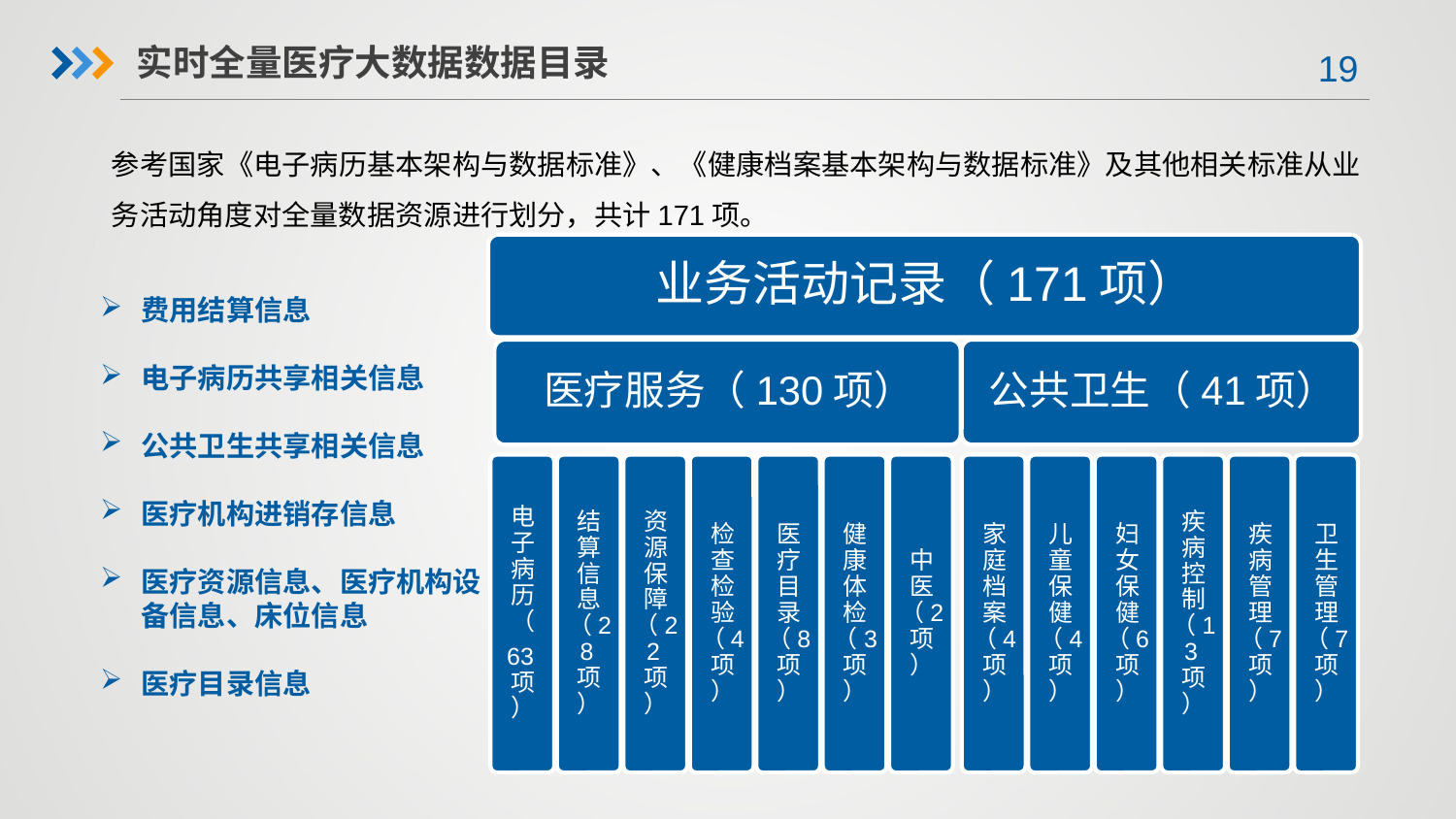

实时全量医疗大数据数据目录
参考国家《电子病历基本架构与数据标准》、《健康档案基本架构与数据标准》及其他相关标准从业务活动角度对全量数据资源进行划分，共计171项。
业务活动记录（171项）
医疗服务（130项）
电子病历（
63项）
结算信息（28项）
资源保障（22项）
检查检验（4项）
医疗目录（8项）
健康体检（3项）
中医（2项）
公共卫生（41项）
家庭档案（4项）
儿童保健（4项）
妇女保健（6项）
疾病控制（13项）
疾病管理（7项）
卫生管理（7项）
费用结算信息

电子病历共享相关信息

公共卫生共享相关信息

医疗机构进销存信息

医疗资源信息、医疗机构设备信息、床位信息

医疗目录信息